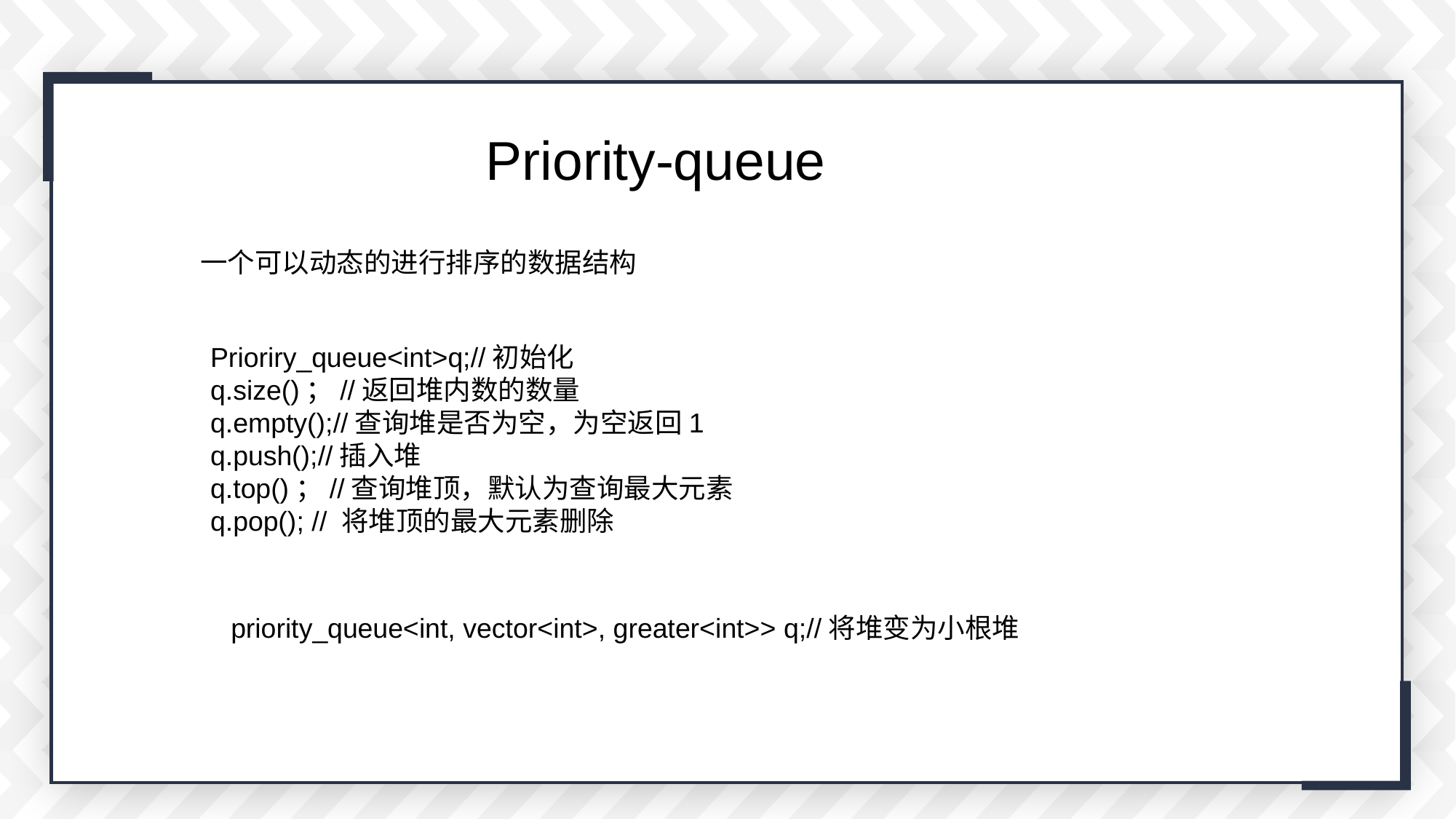

Priority-queue

一个可以动态的进行排序的数据结构
输入
标题
Prioriry_queue<int>q;//初始化
q.size()；//返回堆内数的数量
q.empty();//查询堆是否为空，为空返回1
q.push();//插入堆
q.top()；//查询堆顶，默认为查询最大元素
q.pop(); // 将堆顶的最大元素删除
点击在此录入上述图表的综合描述说明，在此录入上述图表的综合描述说明。在此录入上述图表的综合描述说明，在此录入上述图表的综合描述说明
 priority_queue<int, vector<int>, greater<int>> q;//将堆变为小根堆